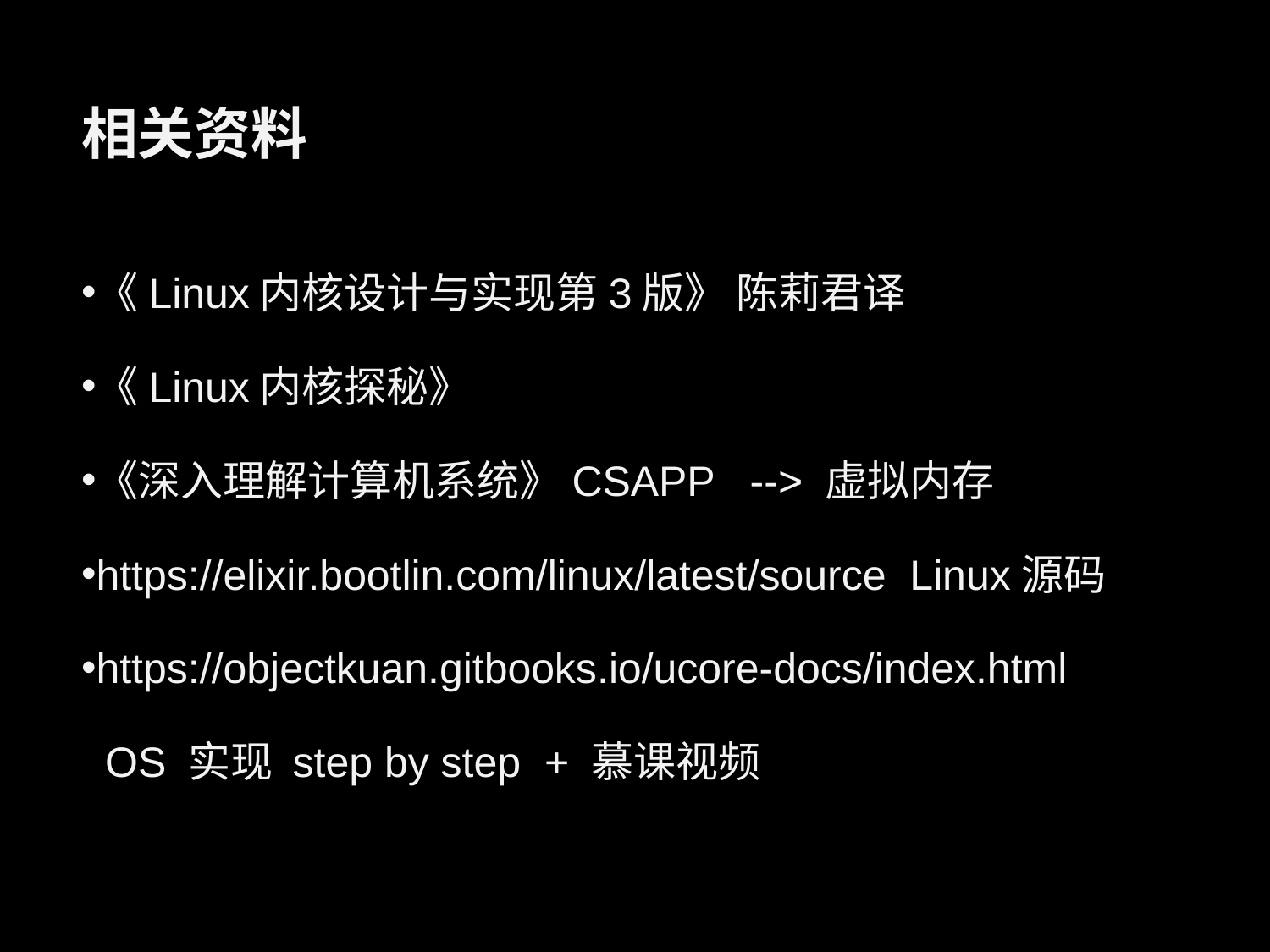

# 相关资料
《Linux内核设计与实现第3版》 陈莉君译
《Linux内核探秘》
《深入理解计算机系统》CSAPP   --> 虚拟内存
https://elixir.bootlin.com/linux/latest/source  Linux源码
https://objectkuan.gitbooks.io/ucore-docs/index.html
  OS 实现 step by step  + 慕课视频